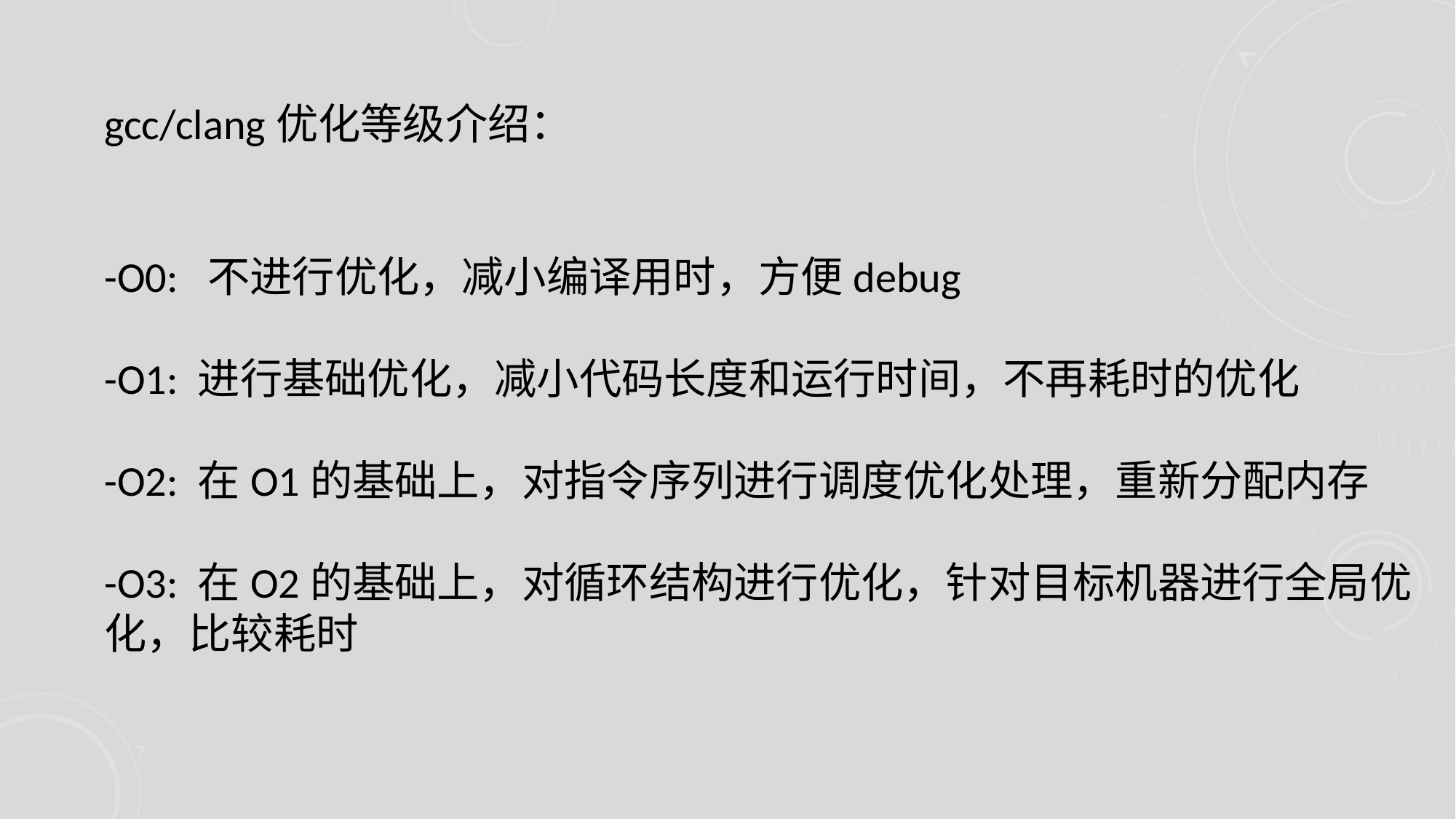

gcc/clang优化等级介绍：

-O0:  不进行优化，减小编译用时，方便debug

-O1: 进行基础优化，减小代码长度和运行时间，不再耗时的优化

-O2: 在O1的基础上，对指令序列进行调度优化处理，重新分配内存

-O3: 在O2的基础上，对循环结构进行优化，针对目标机器进行全局优化，比较耗时